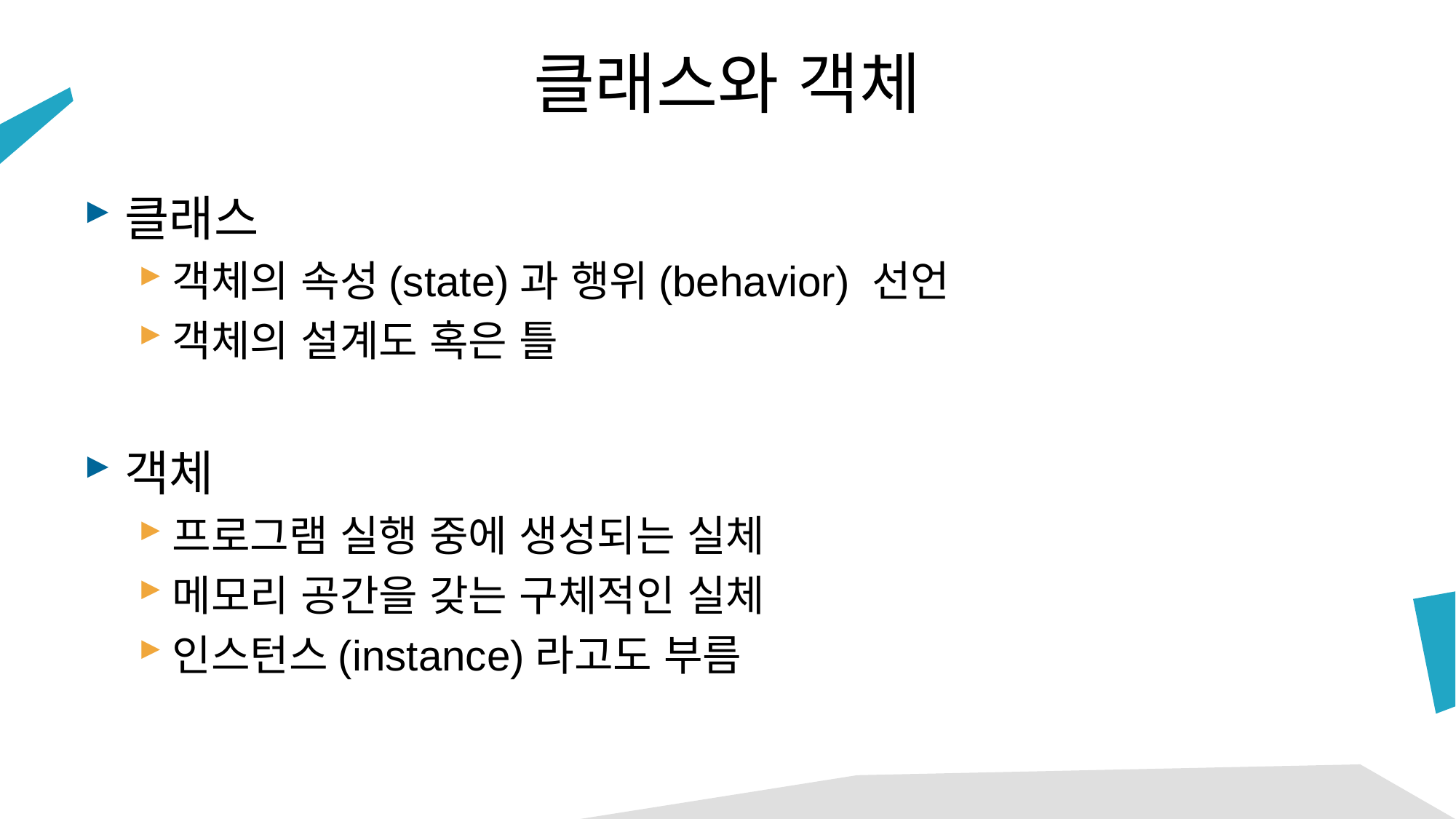

# 클래스와 객체
클래스
객체의 속성(state)과 행위(behavior) 선언
객체의 설계도 혹은 틀

객체
프로그램 실행 중에 생성되는 실체
메모리 공간을 갖는 구체적인 실체
인스턴스(instance)라고도 부름